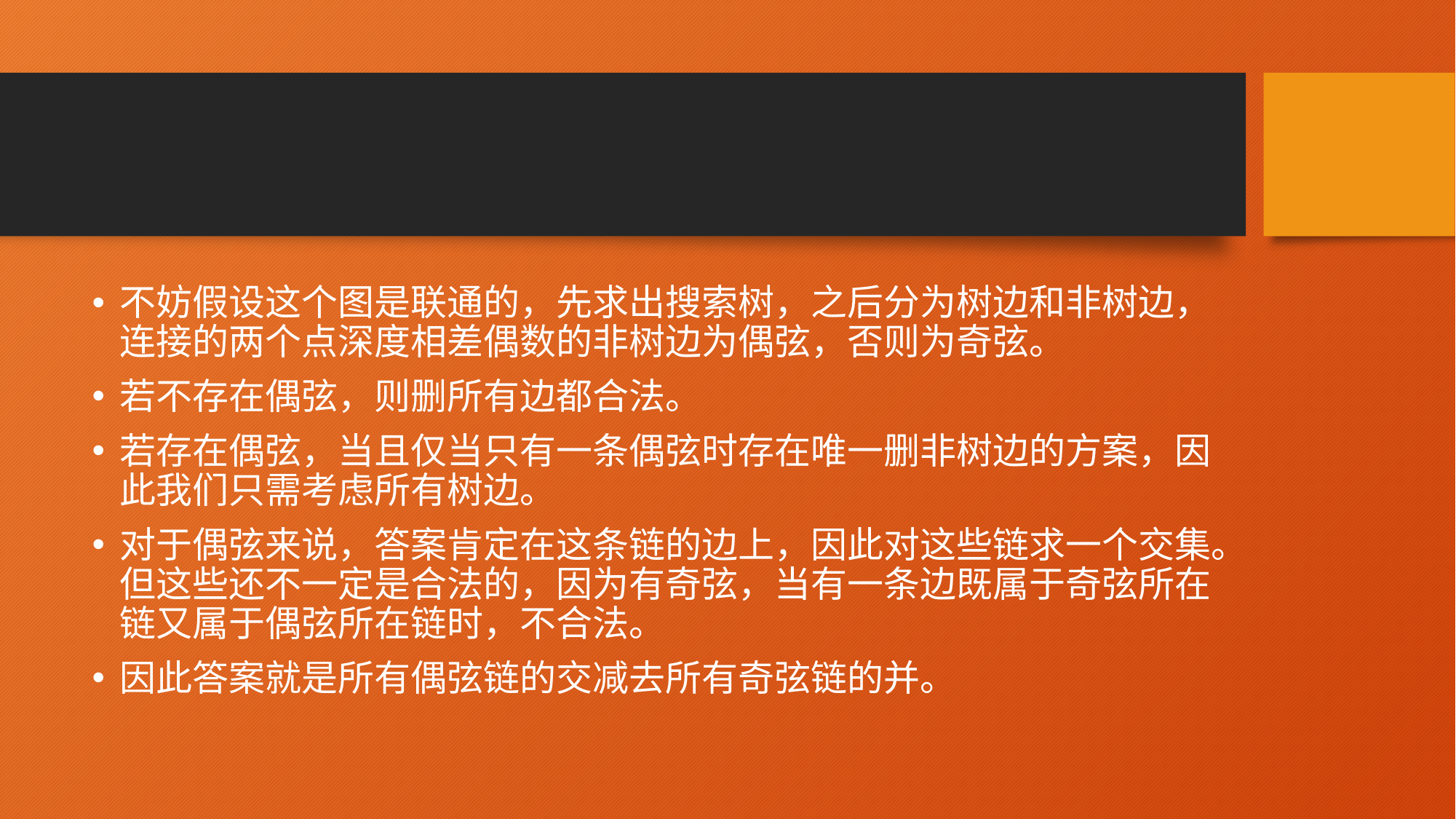

#
不妨假设这个图是联通的，先求出搜索树，之后分为树边和非树边，连接的两个点深度相差偶数的非树边为偶弦，否则为奇弦。
若不存在偶弦，则删所有边都合法。
若存在偶弦，当且仅当只有一条偶弦时存在唯一删非树边的方案，因此我们只需考虑所有树边。
对于偶弦来说，答案肯定在这条链的边上，因此对这些链求一个交集。但这些还不一定是合法的，因为有奇弦，当有一条边既属于奇弦所在链又属于偶弦所在链时，不合法。
因此答案就是所有偶弦链的交减去所有奇弦链的并。